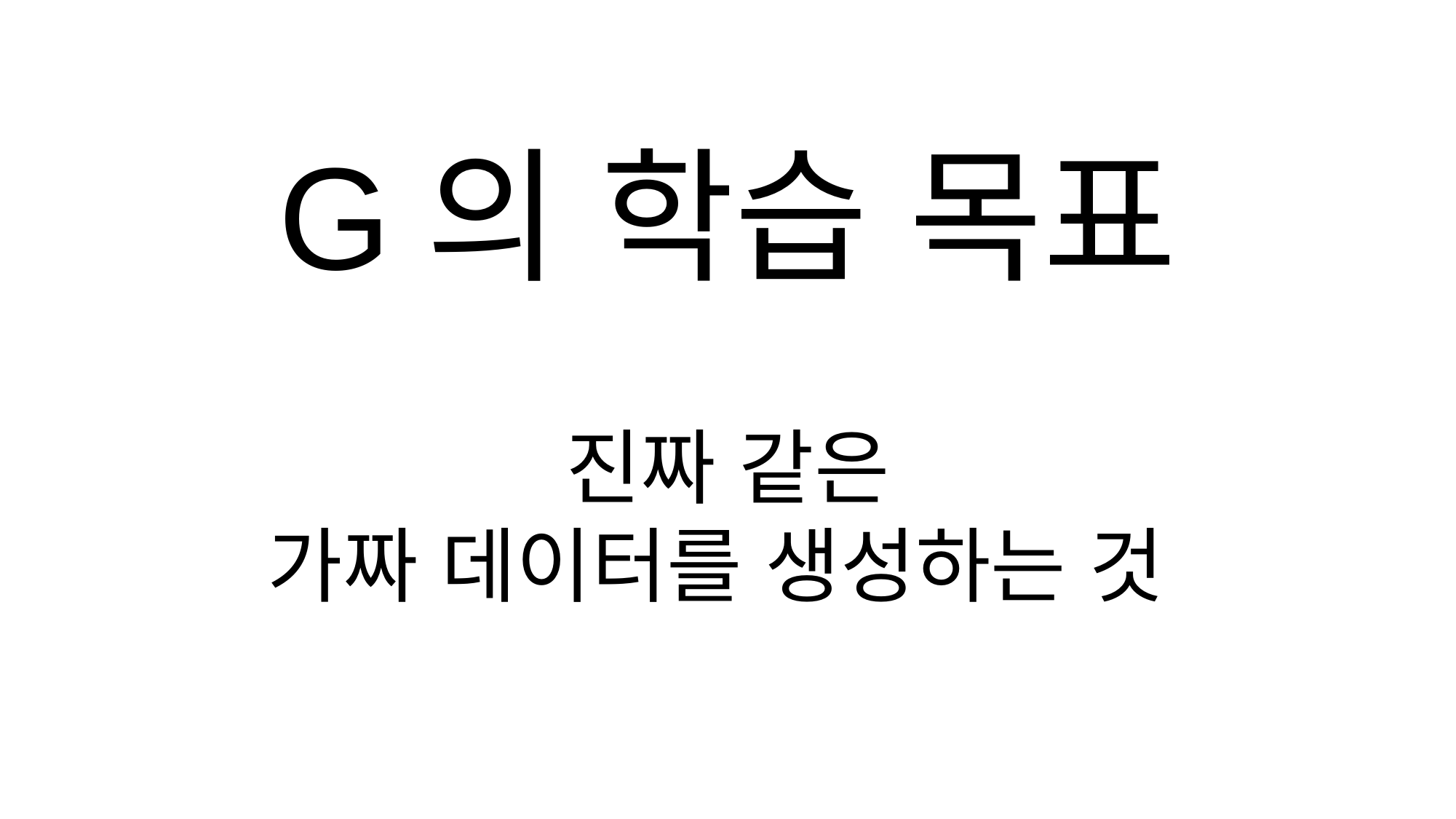

G의 학습 목표
진짜 같은
가짜 데이터를 생성하는 것